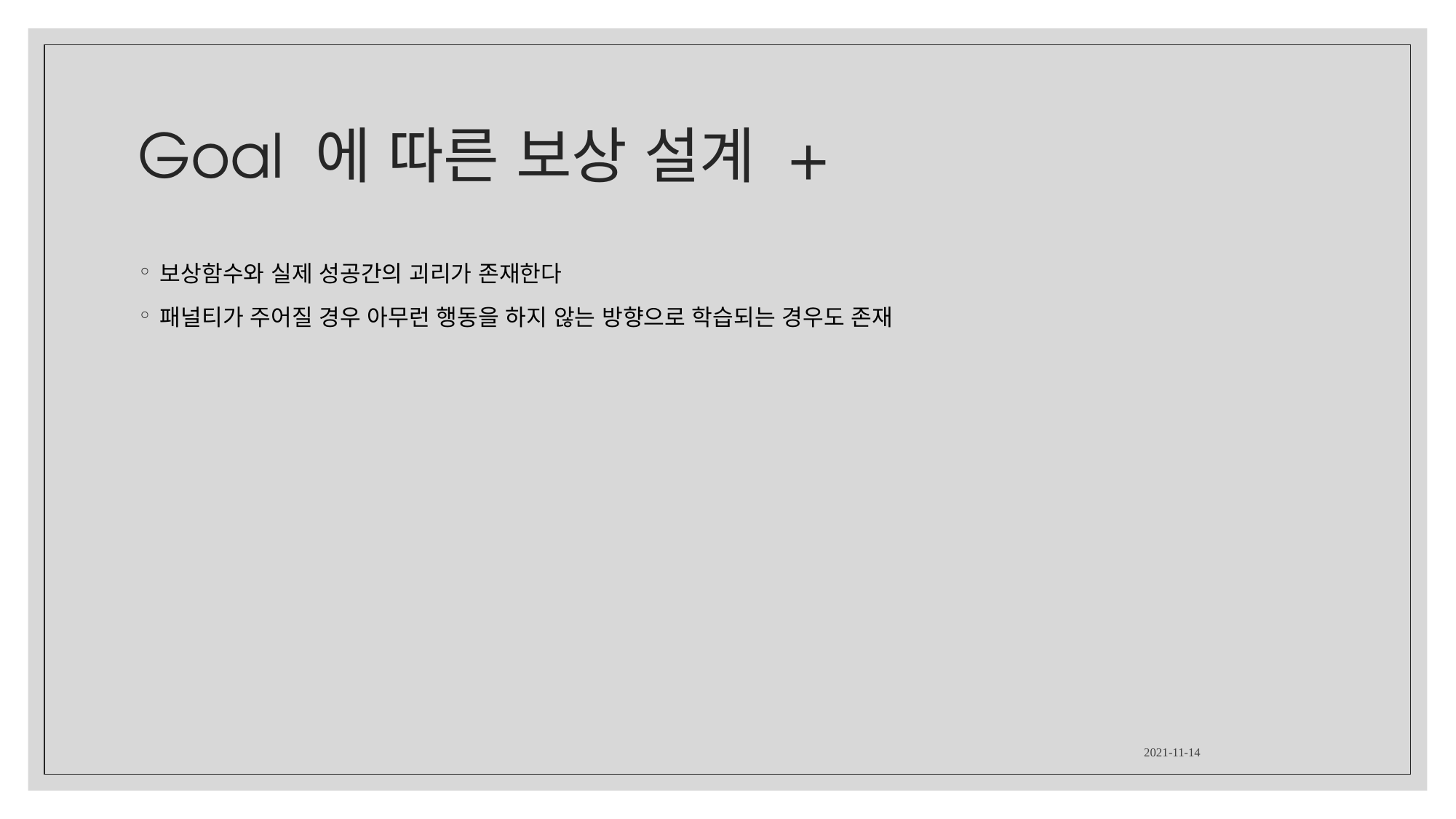

# Goal 에 따른 보상 설계 +
보상함수와 실제 성공간의 괴리가 존재한다
패널티가 주어질 경우 아무런 행동을 하지 않는 방향으로 학습되는 경우도 존재
2021-11-14